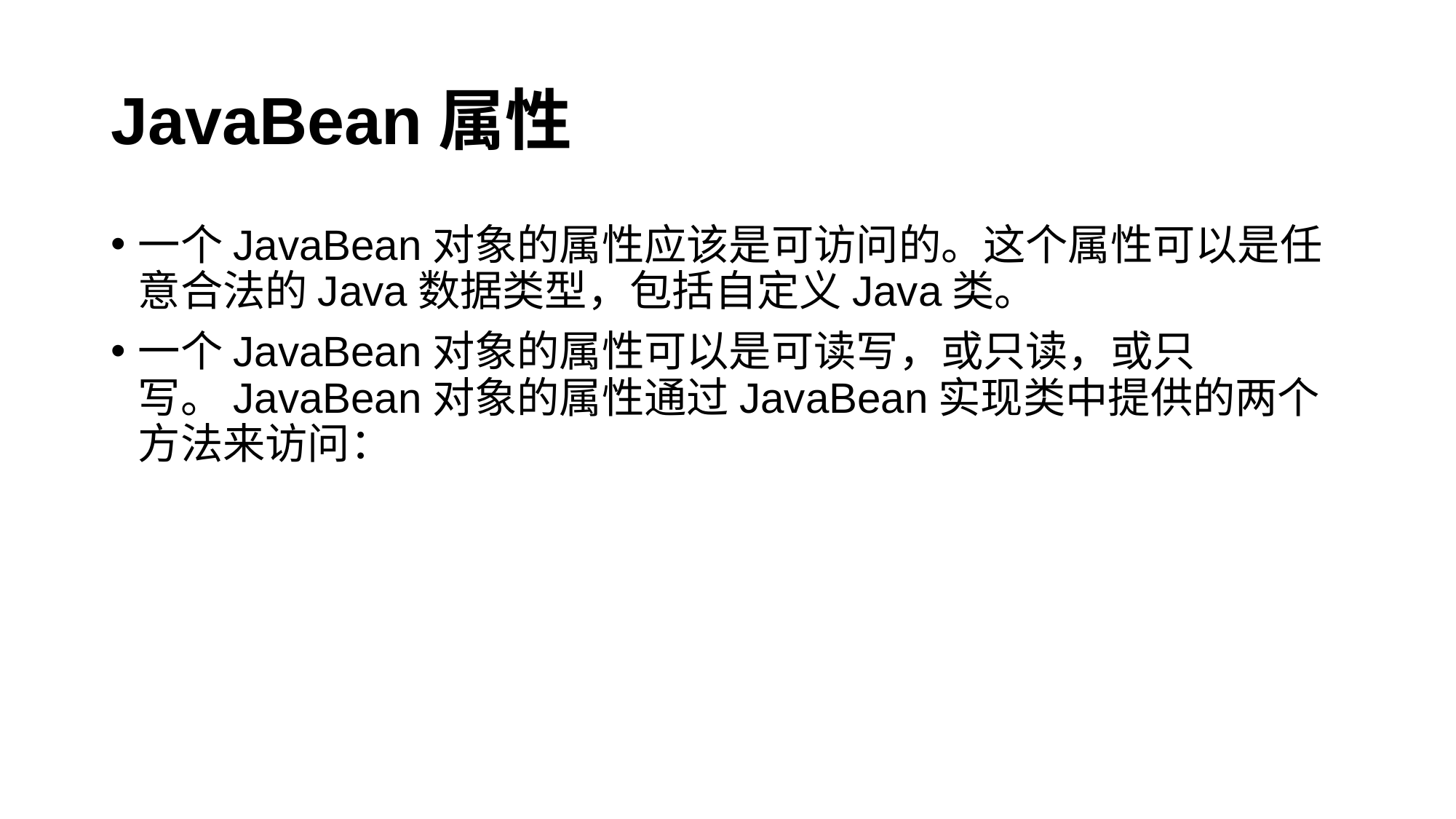

# JavaBean属性
一个JavaBean对象的属性应该是可访问的。这个属性可以是任意合法的Java数据类型，包括自定义Java类。
一个JavaBean对象的属性可以是可读写，或只读，或只写。JavaBean对象的属性通过JavaBean实现类中提供的两个方法来访问：